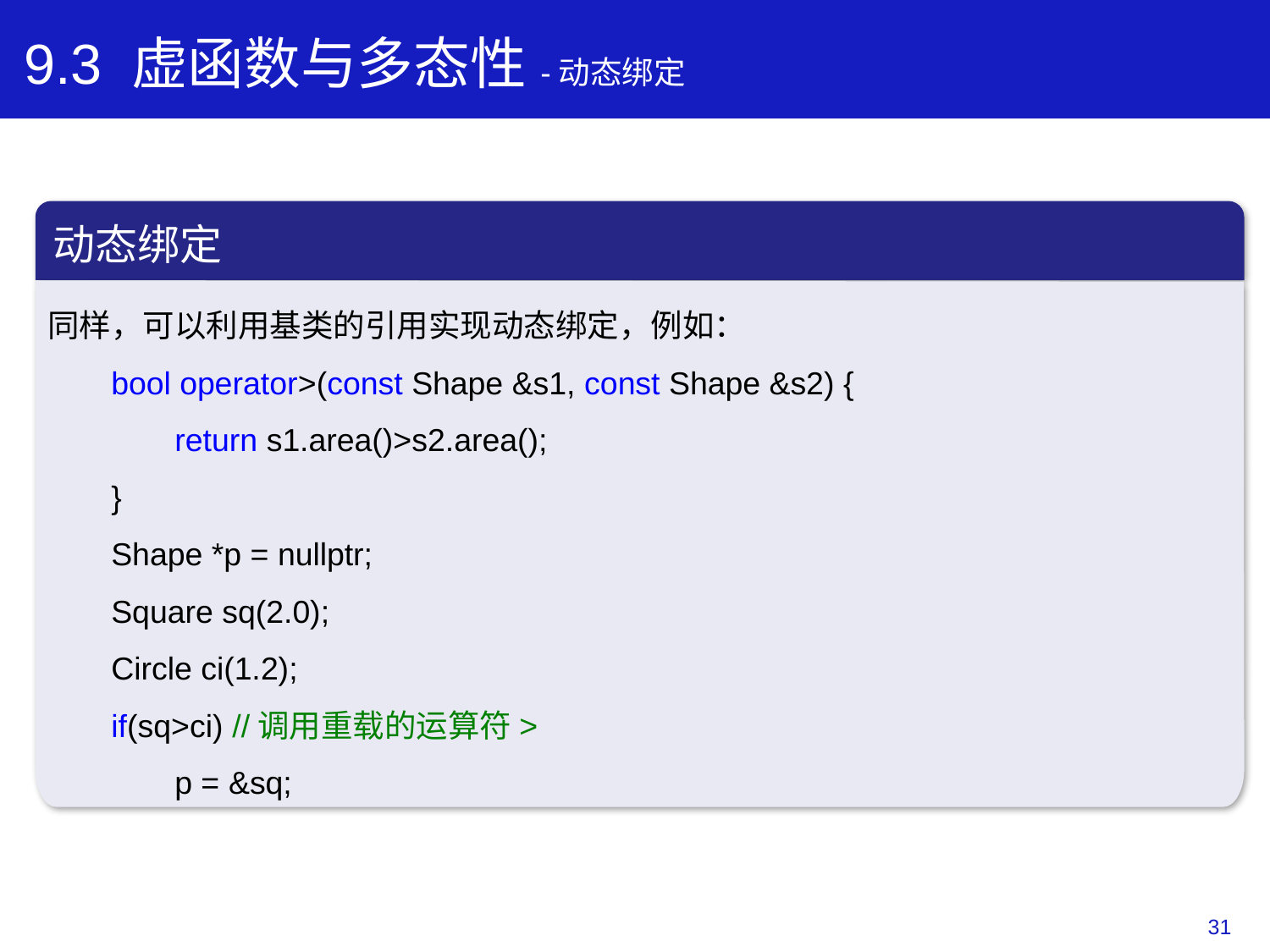

9.3 虚函数与多态性-动态绑定
动态绑定
同样，可以利用基类的引用实现动态绑定，例如：
bool operator>(const Shape &s1, const Shape &s2) {
return s1.area()>s2.area();
}
Shape *p = nullptr;
Square sq(2.0);
Circle ci(1.2);
if(sq>ci) //调用重载的运算符>
p = &sq;
31